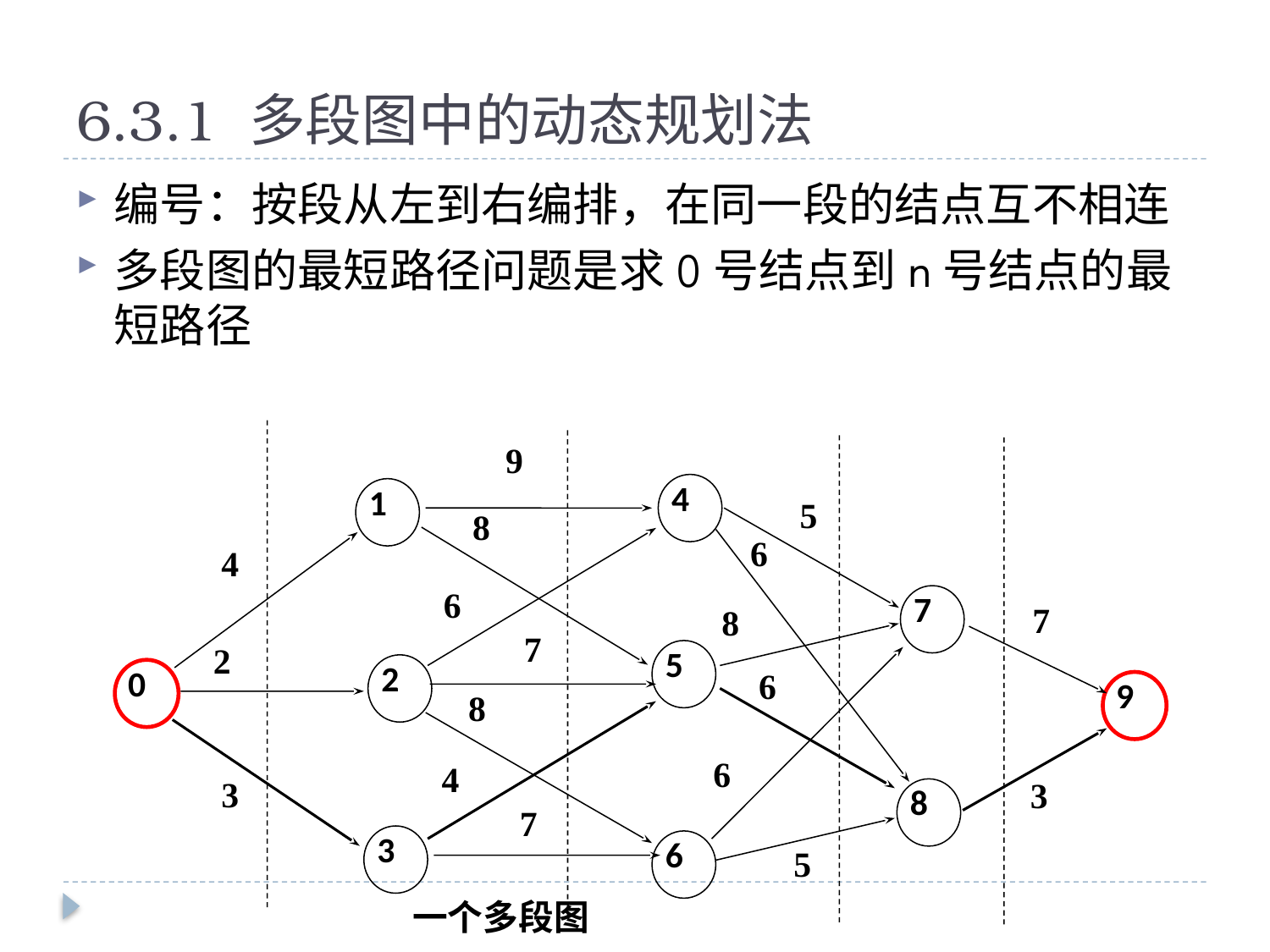

# 6.3.1 多段图中的动态规划法
编号：按段从左到右编排，在同一段的结点互不相连
多段图的最短路径问题是求0号结点到n号结点的最短路径

9
4
1
5

8

6
4
7
6
7
8

7
5
2

2
0
9
6

8

6
4
8
3
3
7

3
6
5

      一个多段图